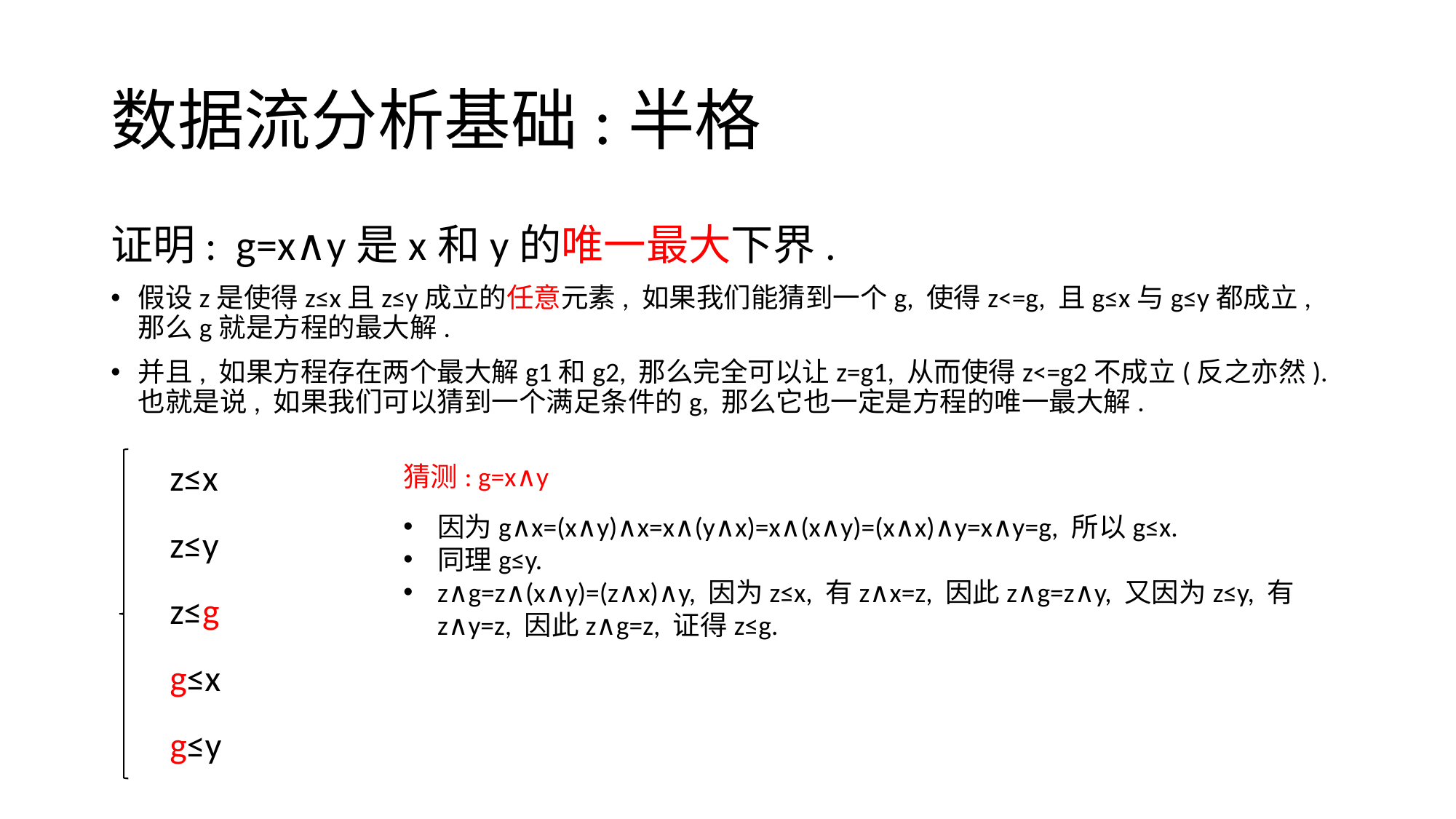

# 数据流分析基础:半格
证明:  g=x∧y是x和y的唯一最大下界.
假设z是使得z≤x且z≤y成立的任意元素, 如果我们能猜到一个g, 使得z<=g, 且g≤x与g≤y都成立, 那么g就是方程的最大解.
并且, 如果方程存在两个最大解g1和g2, 那么完全可以让z=g1, 从而使得z<=g2不成立(反之亦然). 也就是说, 如果我们可以猜到一个满足条件的g, 那么它也一定是方程的唯一最大解.

z≤x
猜测: g=x∧y
因为g∧x=(x∧y)∧x=x∧(y∧x)=x∧(x∧y)=(x∧x)∧y=x∧y=g, 所以g≤x.
同理g≤y.
z∧g=z∧(x∧y)=(z∧x)∧y, 因为z≤x, 有z∧x=z, 因此z∧g=z∧y, 又因为z≤y, 有z∧y=z, 因此z∧g=z, 证得z≤g.
z≤y
z≤g
g≤x
g≤y